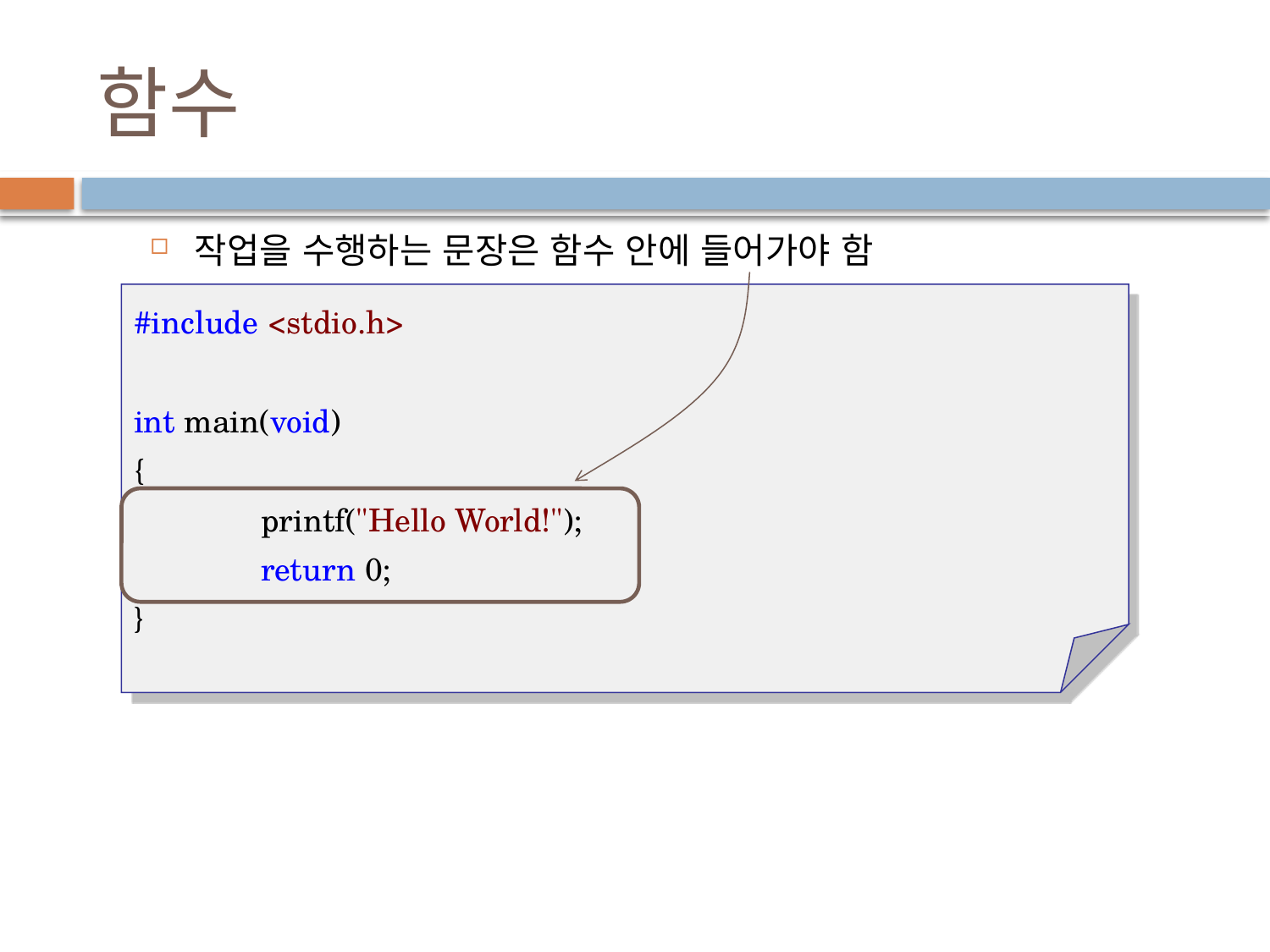

# 함수
작업을 수행하는 문장은 함수 안에 들어가야 함

#include <stdio.h>

int main(void)
{
	printf("Hello World!");
	return 0;
}